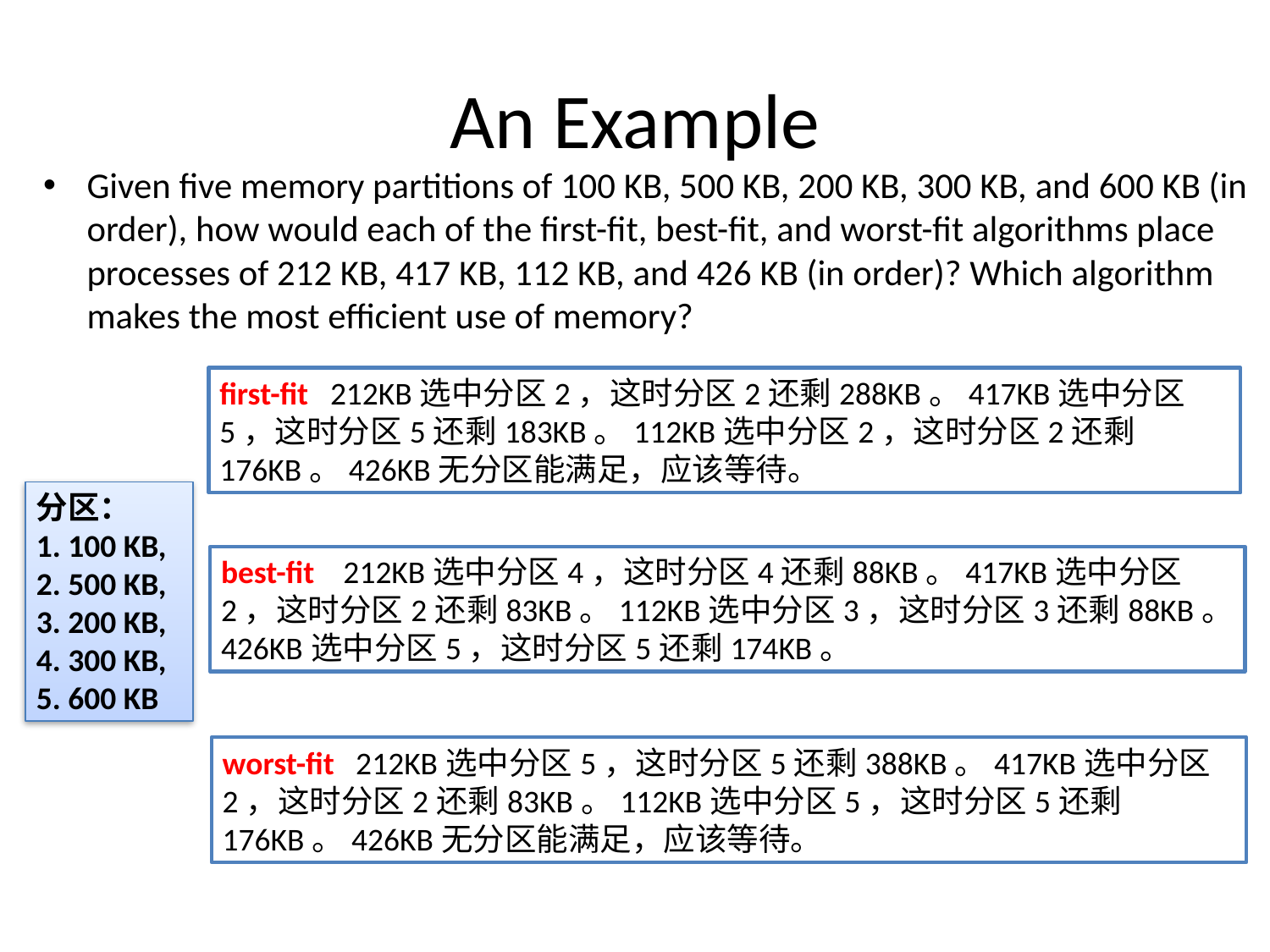

# An Example
Given five memory partitions of 100 KB, 500 KB, 200 KB, 300 KB, and 600 KB (in order), how would each of the first-fit, best-fit, and worst-fit algorithms place processes of 212 KB, 417 KB, 112 KB, and 426 KB (in order)? Which algorithm makes the most efficient use of memory?

first-fit   212KB选中分区2，这时分区2还剩288KB。417KB选中分区5，这时分区5还剩183KB。112KB选中分区2，这时分区2还剩176KB。426KB无分区能满足，应该等待。
分区：
1. 100 KB,
2. 500 KB,
3. 200 KB,
4. 300 KB,
5. 600 KB
best-fit    212KB选中分区4，这时分区4还剩88KB。417KB选中分区2，这时分区2还剩83KB。112KB选中分区3，这时分区3还剩88KB。426KB选中分区5，这时分区5还剩174KB。
worst-fit   212KB选中分区5，这时分区5还剩388KB。417KB选中分区2，这时分区2还剩83KB。112KB选中分区5，这时分区5还剩176KB。426KB无分区能满足，应该等待。